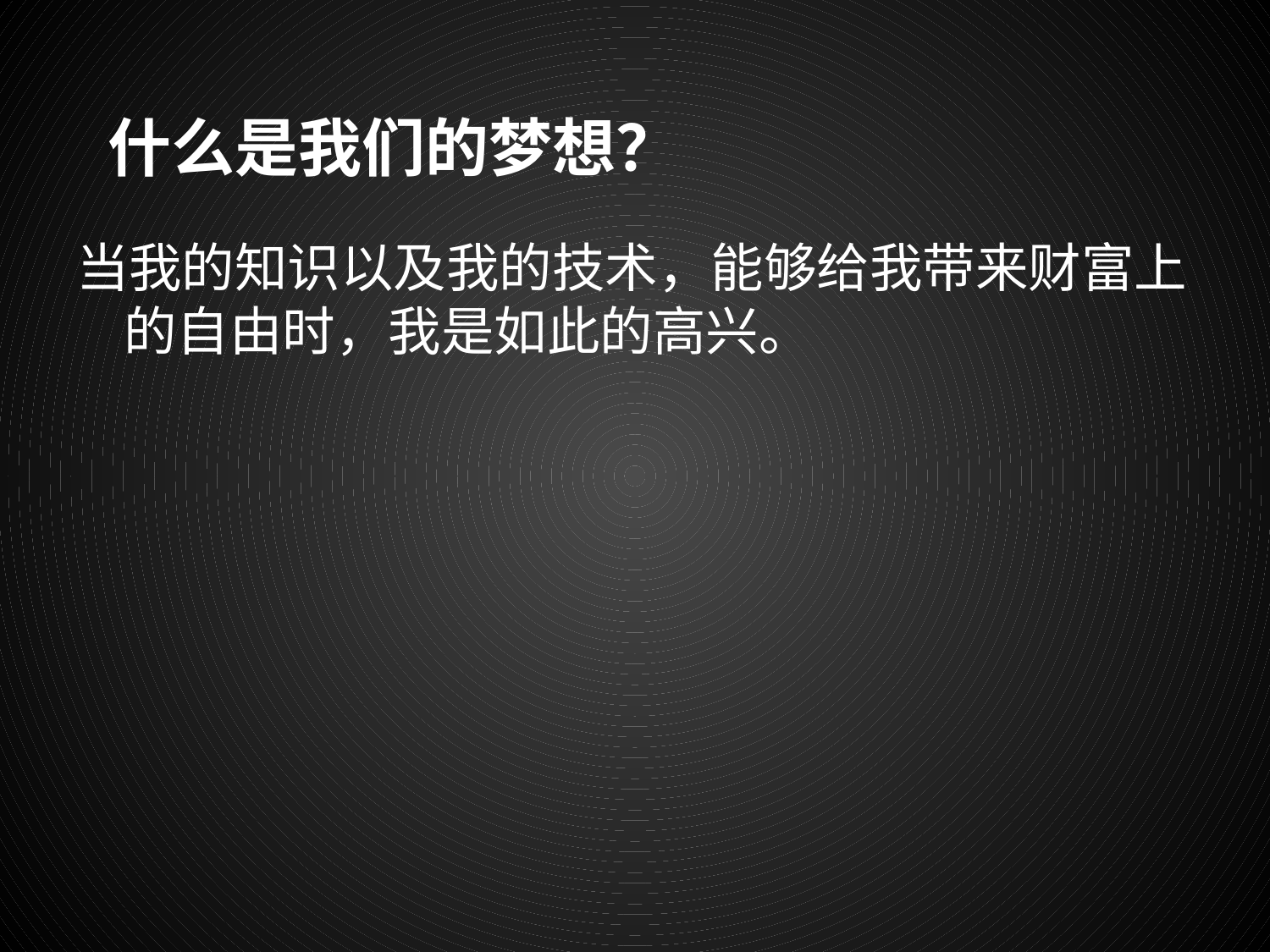

# 什么是我们的梦想？
当我的知识以及我的技术，能够给我带来财富上的自由时，我是如此的高兴。